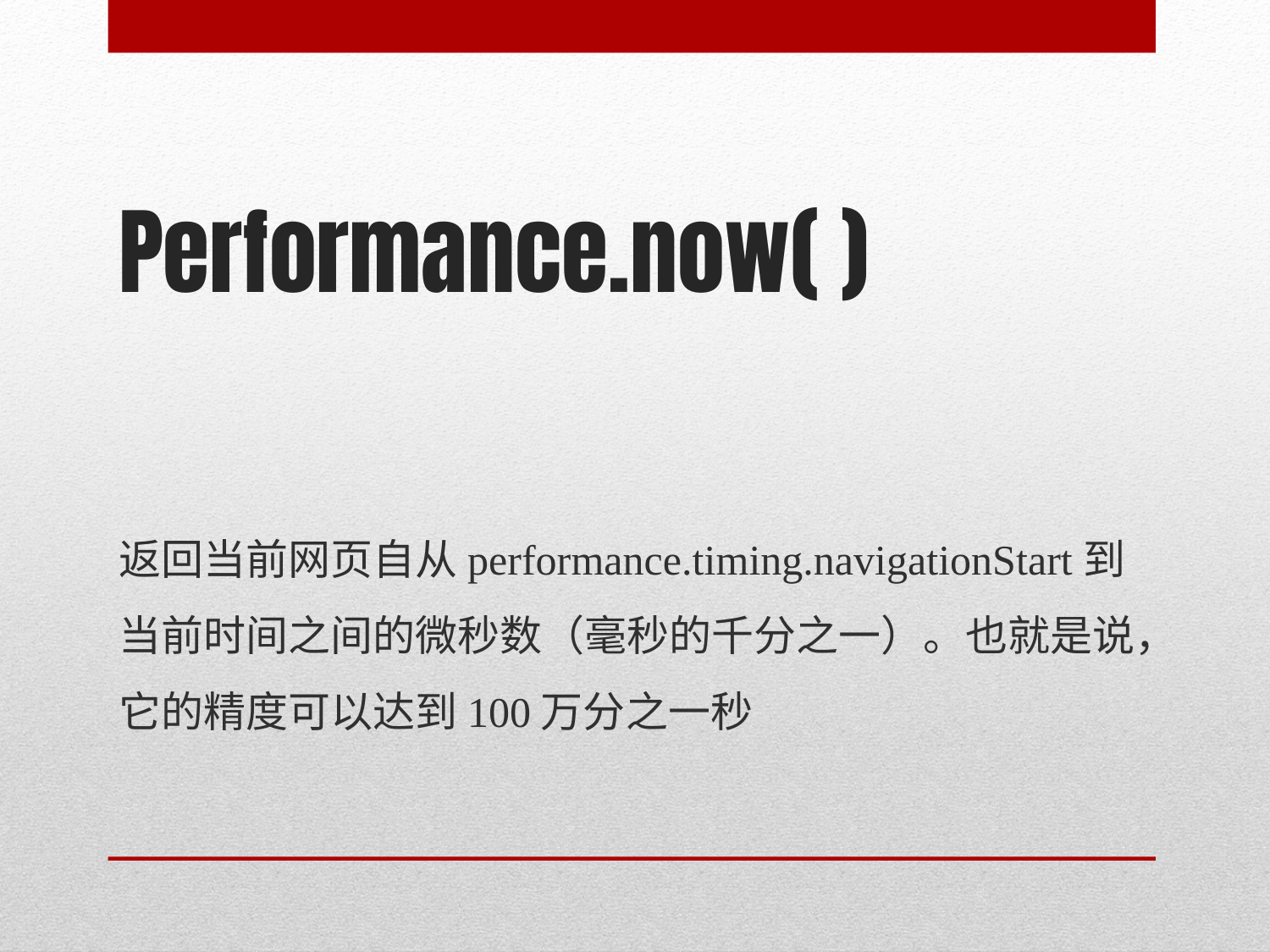

# Performance.now( )
返回当前网页自从performance.timing.navigationStart到当前时间之间的微秒数（毫秒的千分之一）。也就是说，它的精度可以达到100万分之一秒